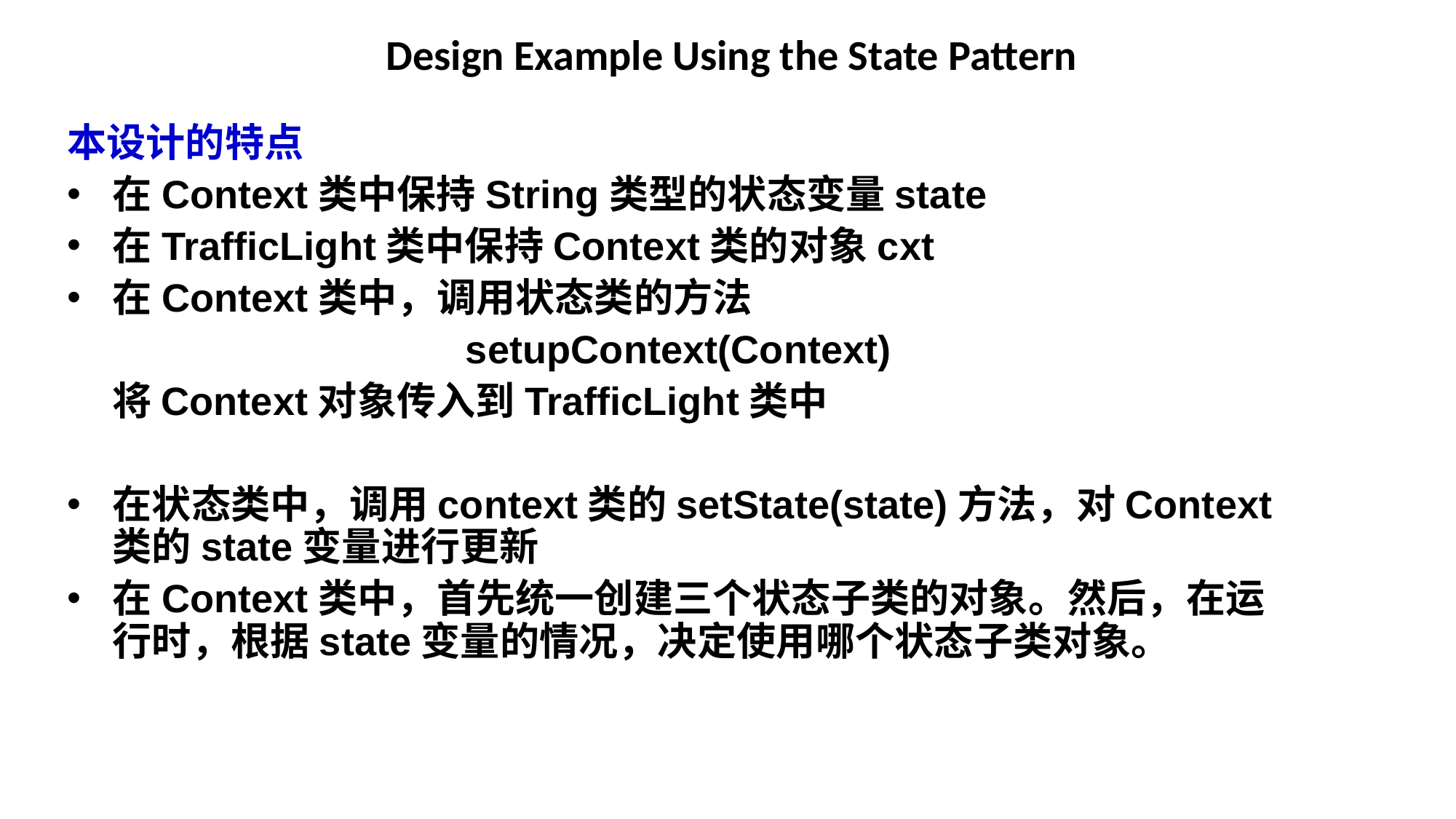

Design Example Using the State Pattern
本设计的特点
在Context类中保持String类型的状态变量state
在TrafficLight类中保持Context类的对象cxt
在Context类中，调用状态类的方法
setupContext(Context)
    将Context对象传入到TrafficLight类中

在状态类中，调用context类的setState(state)方法，对Context类的state变量进行更新
在Context类中，首先统一创建三个状态子类的对象。然后，在运行时，根据state变量的情况，决定使用哪个状态子类对象。